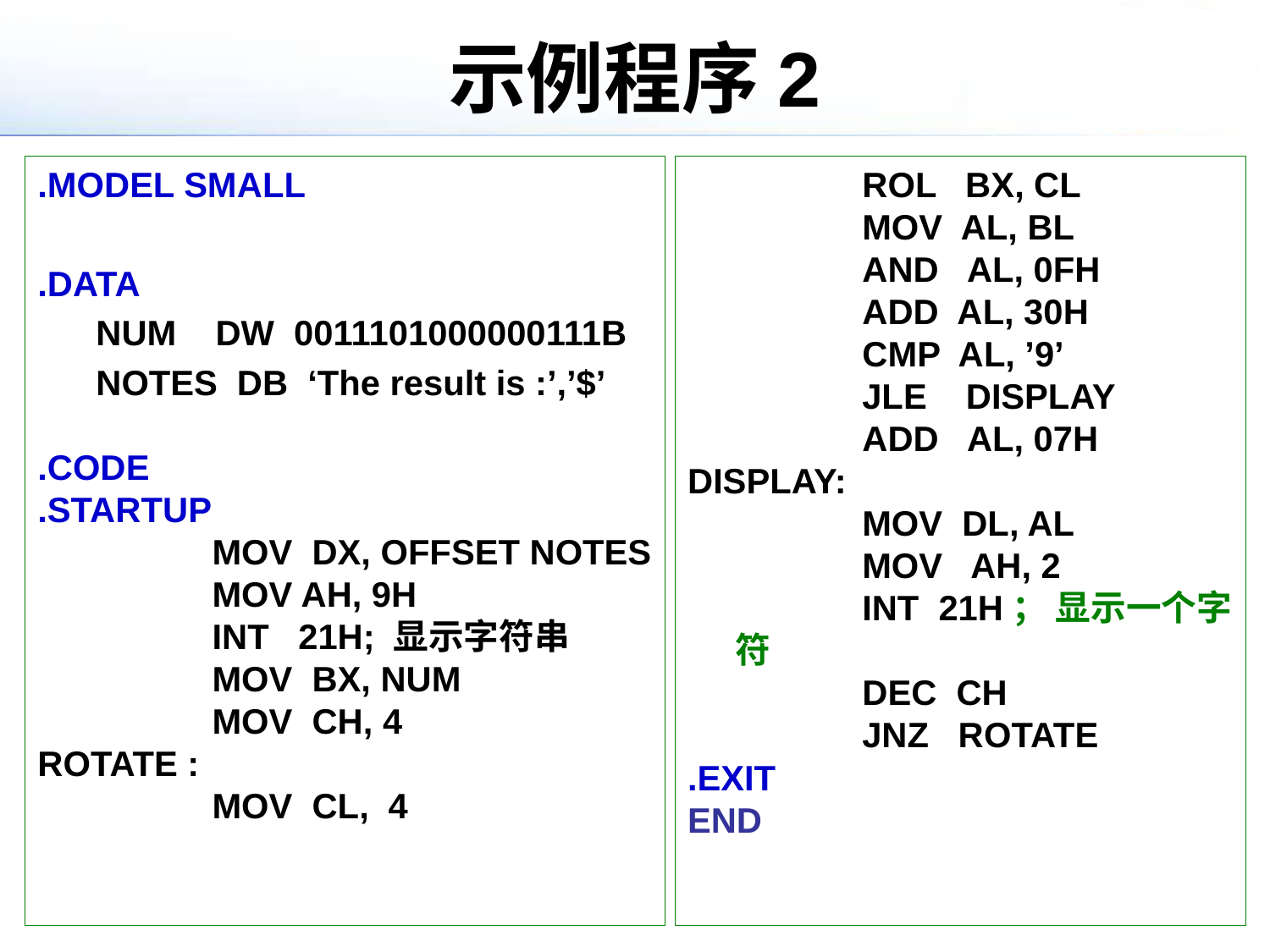

# 示例程序2
.MODEL SMALL

.DATA
      NUM    DW  0011101000000111B
      NOTES  DB  ‘The result is :’,’$’

.CODE
.STARTUP
		MOV  DX, OFFSET NOTES
             	MOV AH, 9H
             	INT   21H; 显示字符串
             	MOV  BX, NUM
             	MOV  CH, 4
ROTATE :
		MOV  CL,  4
		ROL   BX, CL
		MOV  AL, BL
		AND   AL, 0FH
		ADD  AL, 30H 		CMP  AL, ’9’
		JLE    DISPLAY
		ADD   AL, 07H
DISPLAY:
		MOV  DL, AL
		MOV   AH, 2
		INT  21H； 显示一个字符
		DEC  CH
		JNZ   ROTATE
.EXIT
END